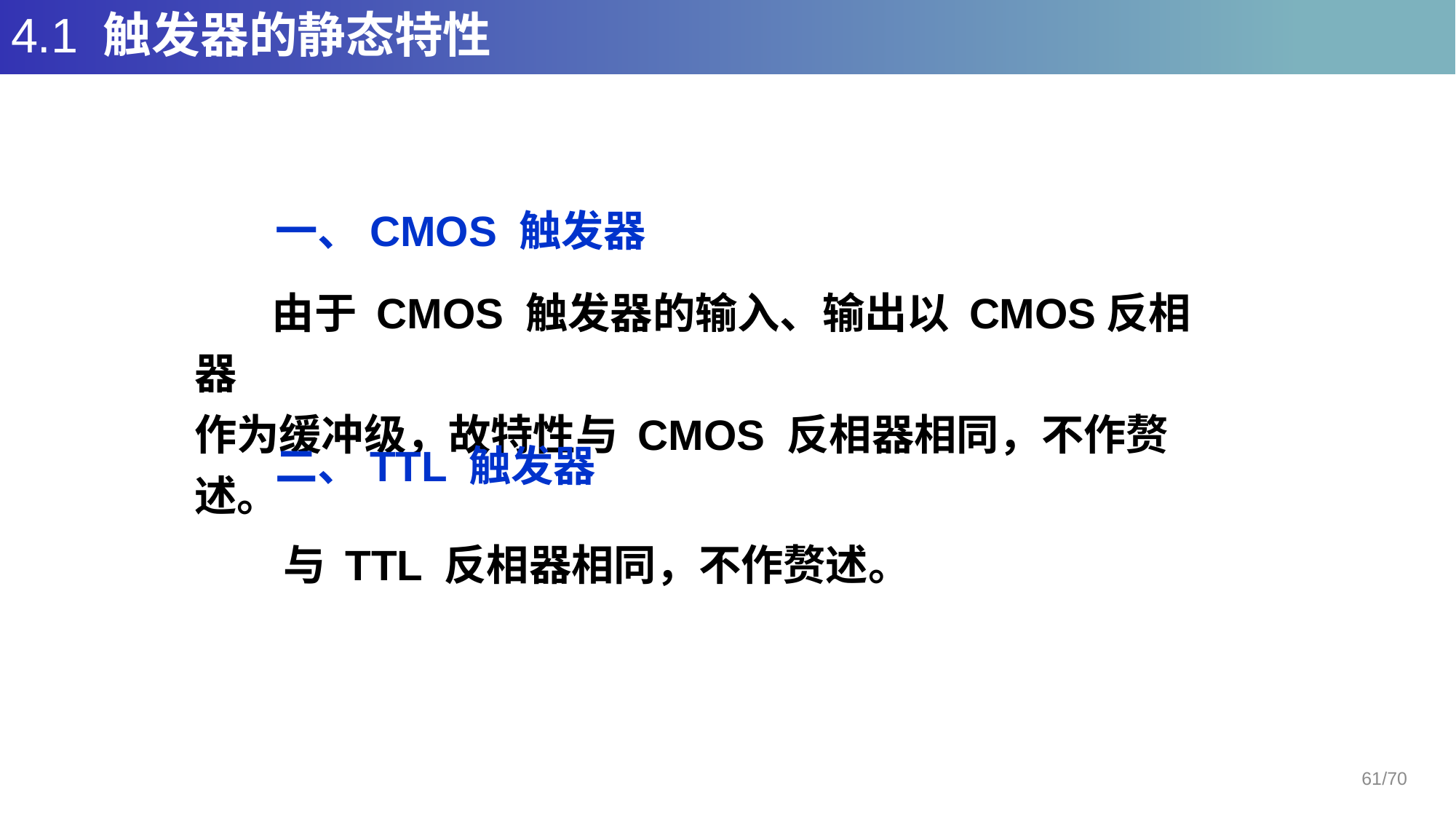

# 4.1 触发器的静态特性
一、CMOS 触发器
       由于 CMOS 触发器的输入、输出以 CMOS反相器
作为缓冲级，故特性与 CMOS 反相器相同，不作赘述。
二、TTL 触发器
与 TTL 反相器相同，不作赘述。
61/70